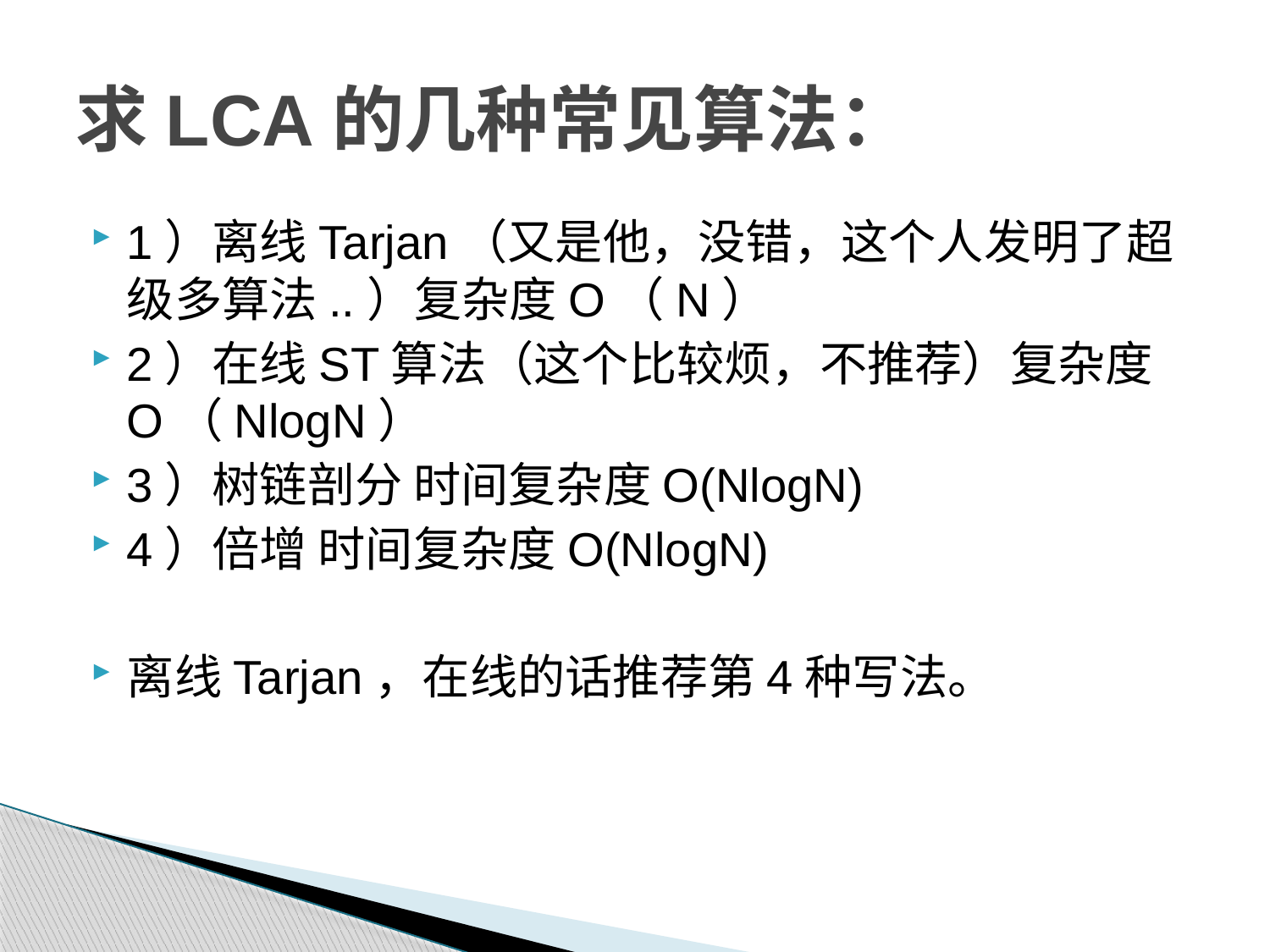

# 求LCA的几种常见算法：
1）离线Tarjan（又是他，没错，这个人发明了超级多算法..）复杂度O（N）
2）在线ST算法（这个比较烦，不推荐）复杂度O（NlogN）
3）树链剖分 时间复杂度O(NlogN)
4）倍增 时间复杂度O(NlogN)

离线Tarjan，在线的话推荐第4种写法。